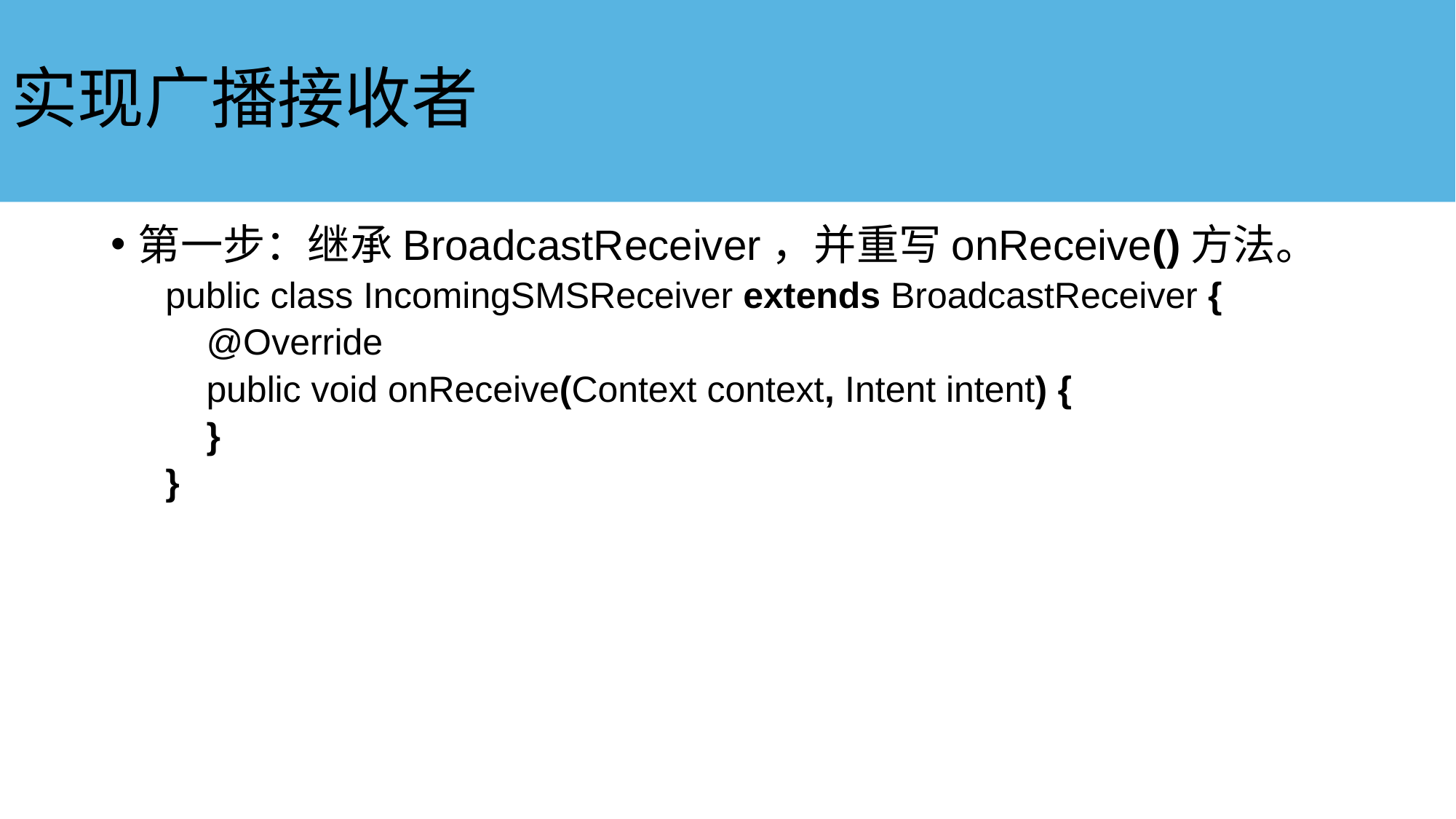

# 实现广播接收者
第一步：继承BroadcastReceiver，并重写onReceive()方法。
public class IncomingSMSReceiver extends BroadcastReceiver {
    @Override
    public void onReceive(Context context, Intent intent) {
    }
}